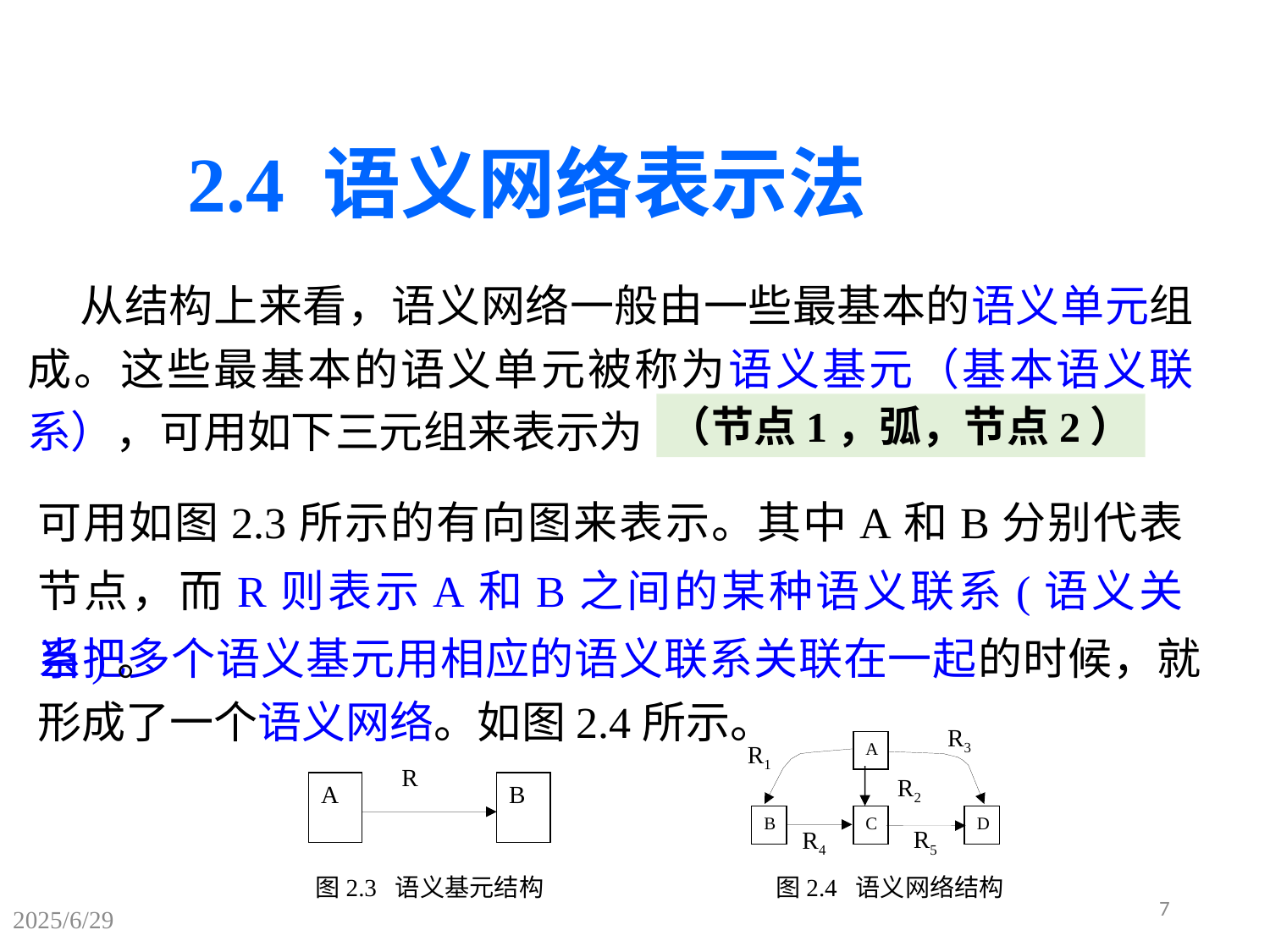

2.4 语义网络表示法
    从结构上来看，语义网络一般由一些最基本的语义单元组成。这些最基本的语义单元被称为语义基元（基本语义联系），可用如下三元组来表示为
（节点1，弧，节点2）
可用如图2.3所示的有向图来表示。其中A和B分别代表节点，而R则表示A和B之间的某种语义联系(语义关系)。
当把多个语义基元用相应的语义联系关联在一起的时候，就形成了一个语义网络。如图2.4所示。
R3

A
R1

R
A
B

图2.3  语义基元结构

R2
B
C
D
R5
R4

图2.4  语义网络结构
7
2025/6/29